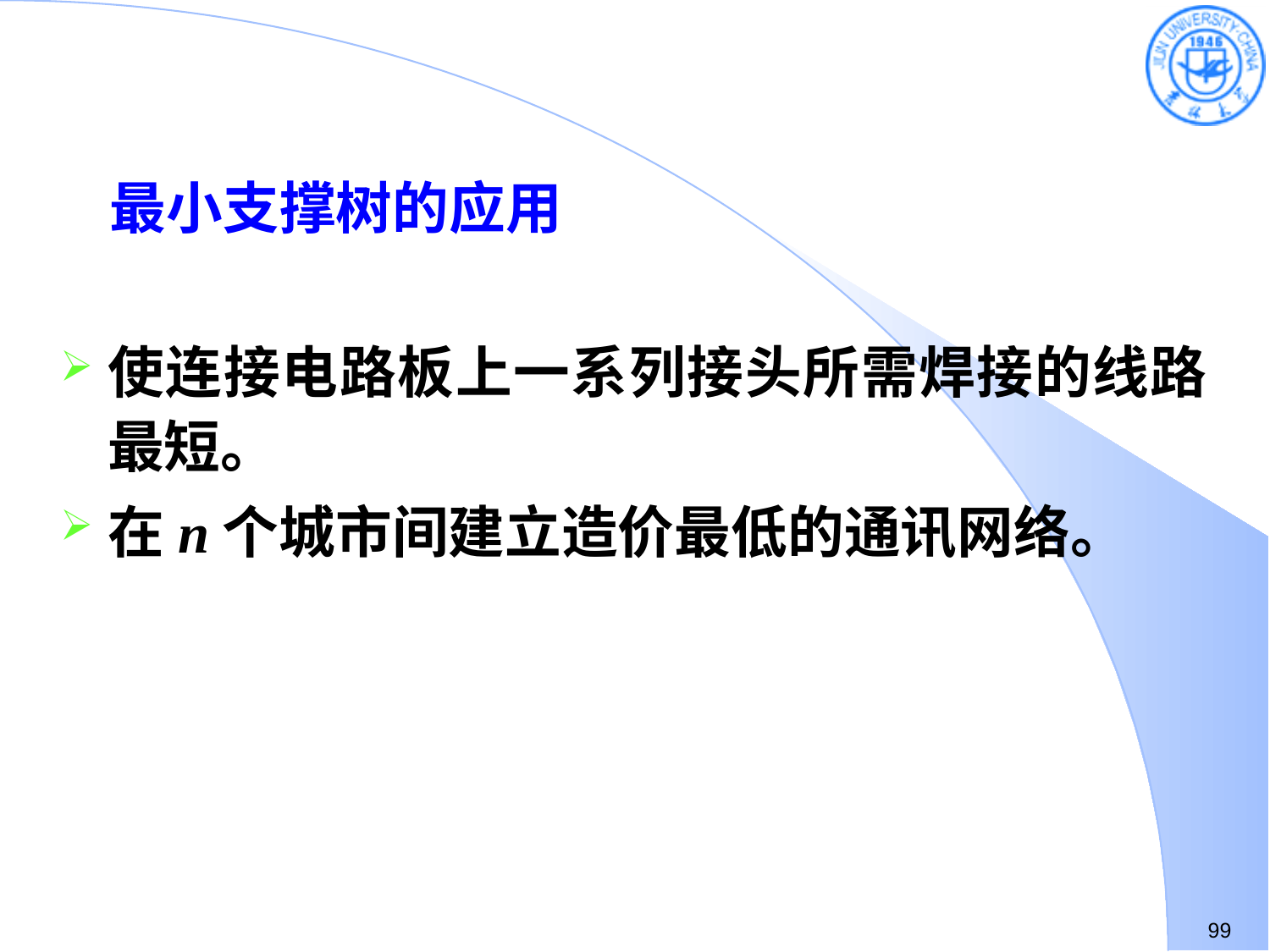

最小支撑树的应用

使连接电路板上一系列接头所需焊接的线路最短。
在n个城市间建立造价最低的通讯网络。